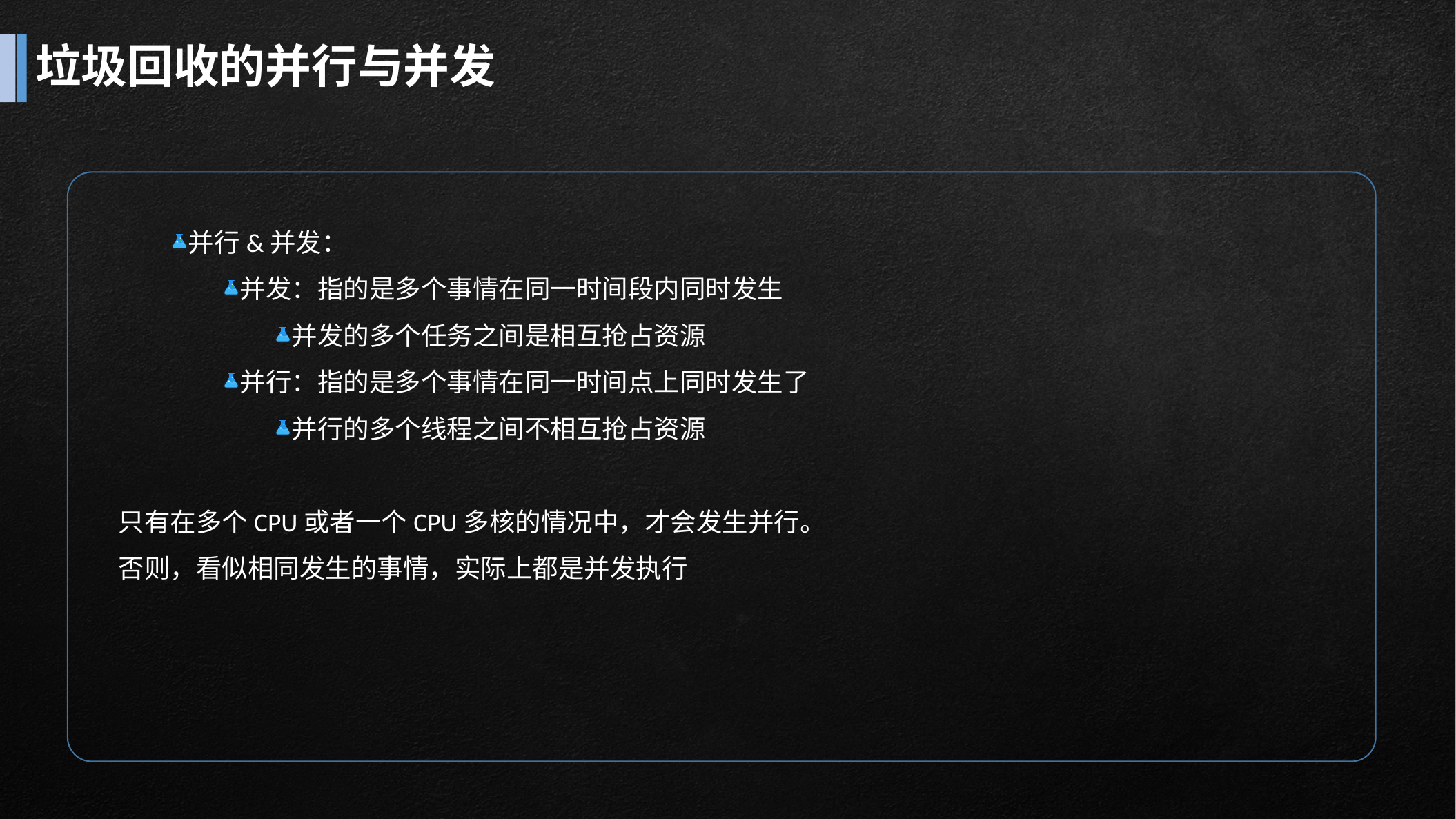

# 垃圾回收的并行与并发

并行&并发：
并发：指的是多个事情在同一时间段内同时发生
并发的多个任务之间是相互抢占资源
并行：指的是多个事情在同一时间点上同时发生了
并行的多个线程之间不相互抢占资源

只有在多个CPU或者一个CPU多核的情况中，才会发生并行。
否则，看似相同发生的事情，实际上都是并发执行